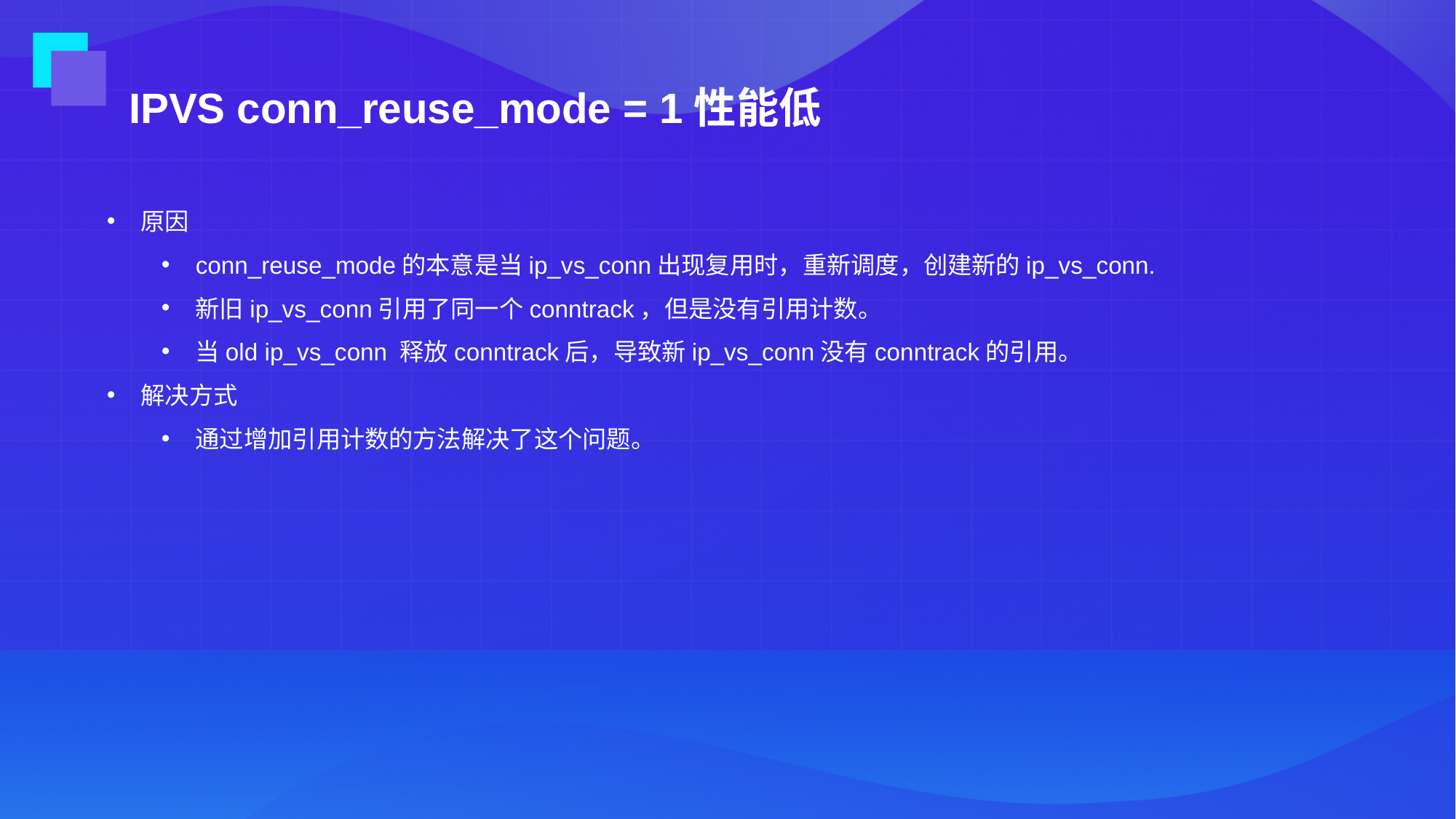

IPVS conn_reuse_mode = 1性能低

原因
conn_reuse_mode的本意是当ip_vs_conn出现复用时，重新调度，创建新的ip_vs_conn.
新旧ip_vs_conn引用了同一个conntrack，但是没有引用计数。
当old ip_vs_conn 释放conntrack后，导致新ip_vs_conn没有conntrack的引用。
解决方式
通过增加引用计数的方法解决了这个问题。